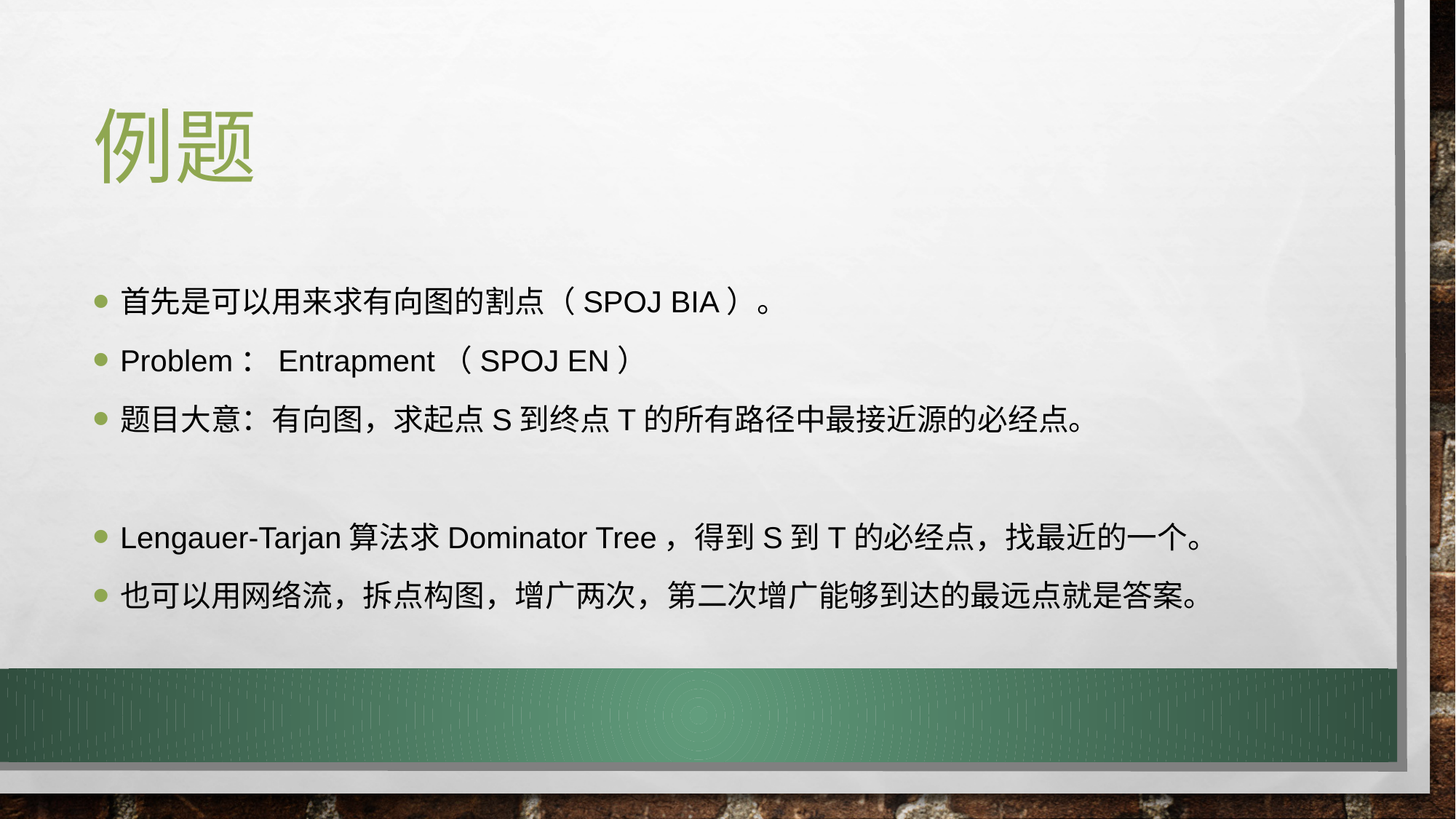

# 例题
首先是可以用来求有向图的割点（SPOJ BIA）。
Problem：Entrapment（SPOJ EN）
题目大意：有向图，求起点S到终点T的所有路径中最接近源的必经点。

Lengauer-Tarjan算法求Dominator Tree，得到S到T的必经点，找最近的一个。
也可以用网络流，拆点构图，增广两次，第二次增广能够到达的最远点就是答案。